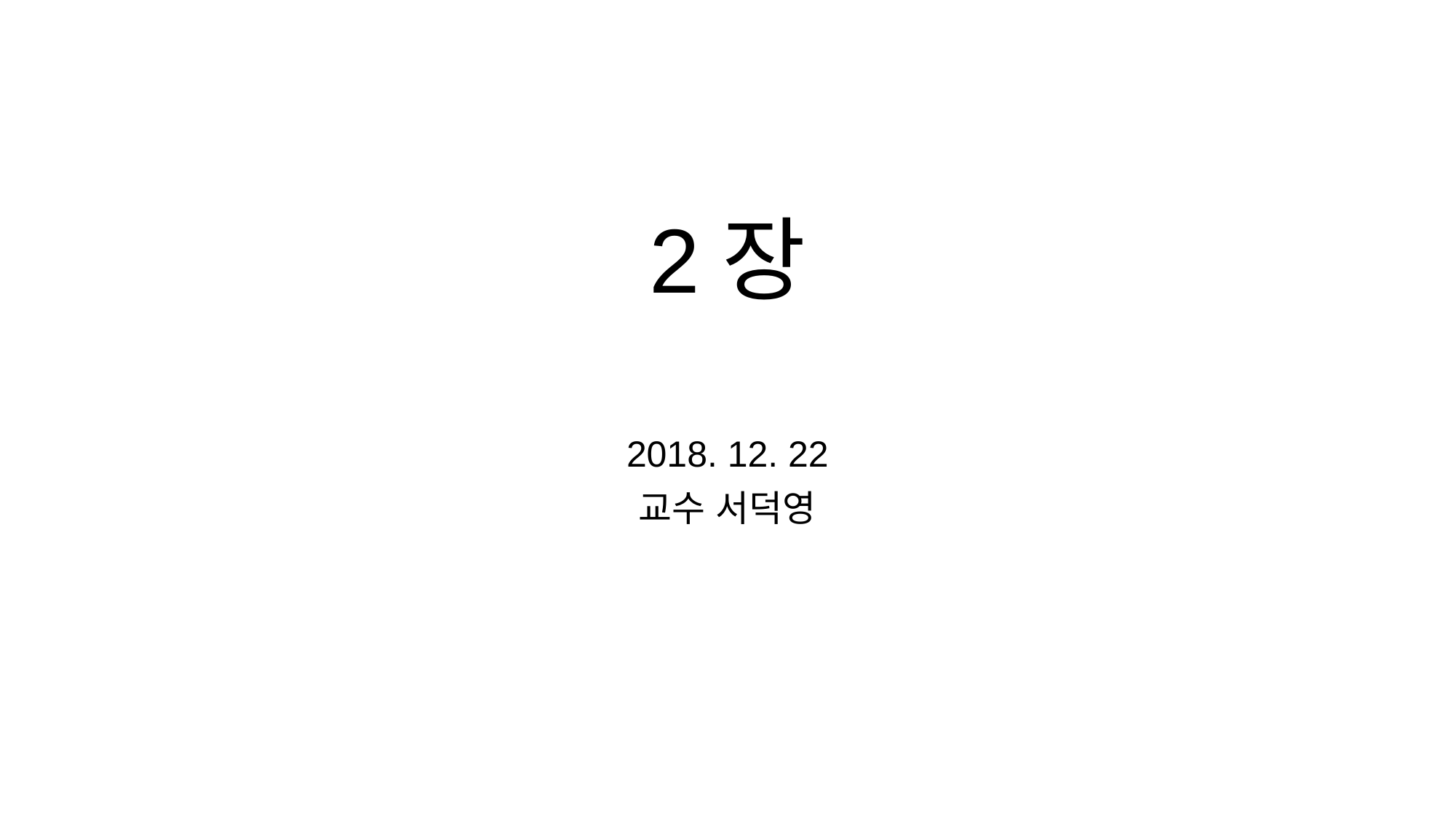

# 2장
2018. 12. 22
교수 서덕영